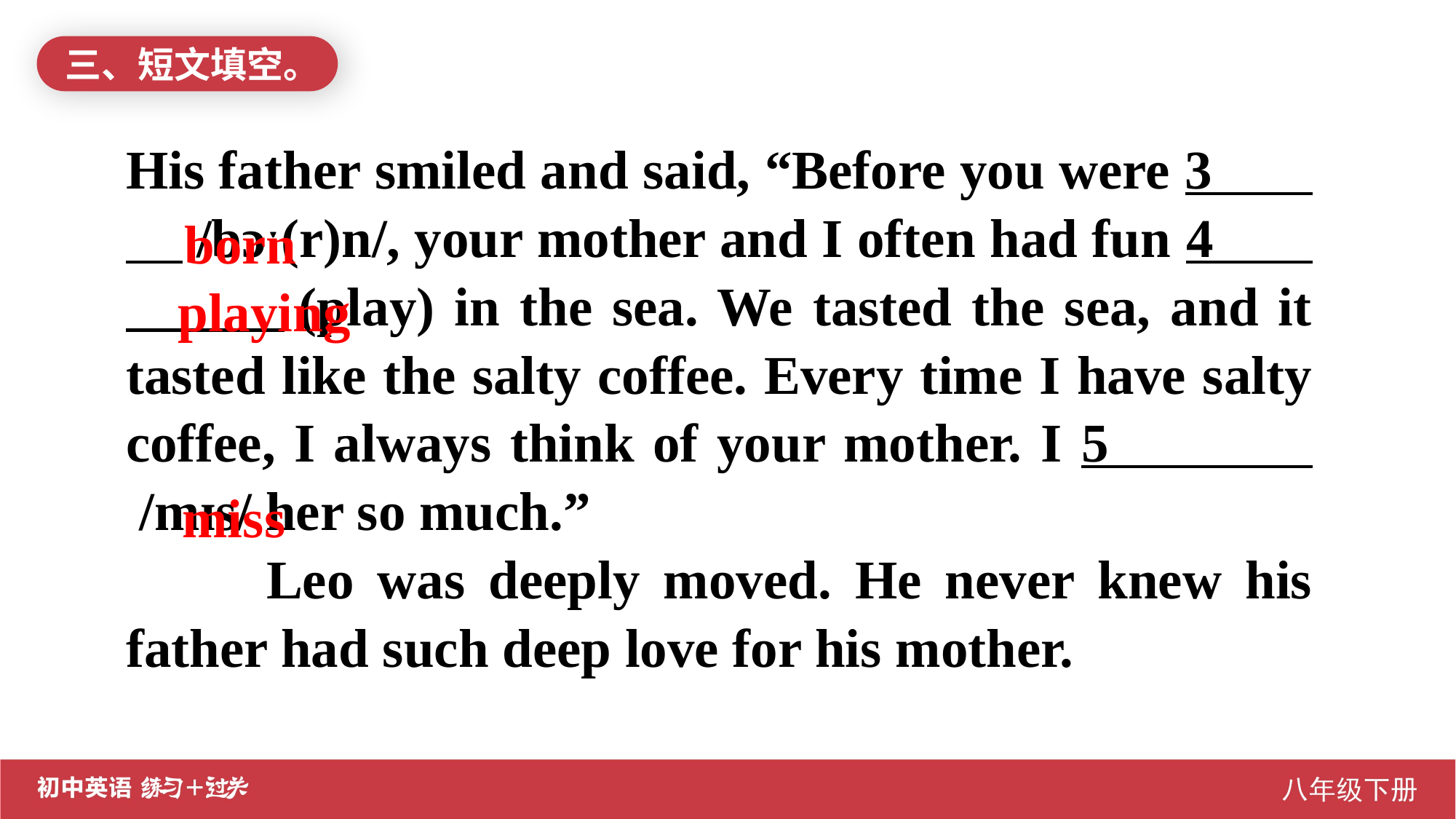

三、短文填空。
His father smiled and said, “Before you were 3            ./bɔː(r)n/, your mother and I often had fun 4                .(play) in the sea. We tasted the sea, and it tasted like the salty coffee. Every time I have salty coffee, I always think of your mother. I 5            ./mɪs/ her so much.”
      Leo was deeply moved. He never knew his father had such deep love for his mother.
born
playing
miss